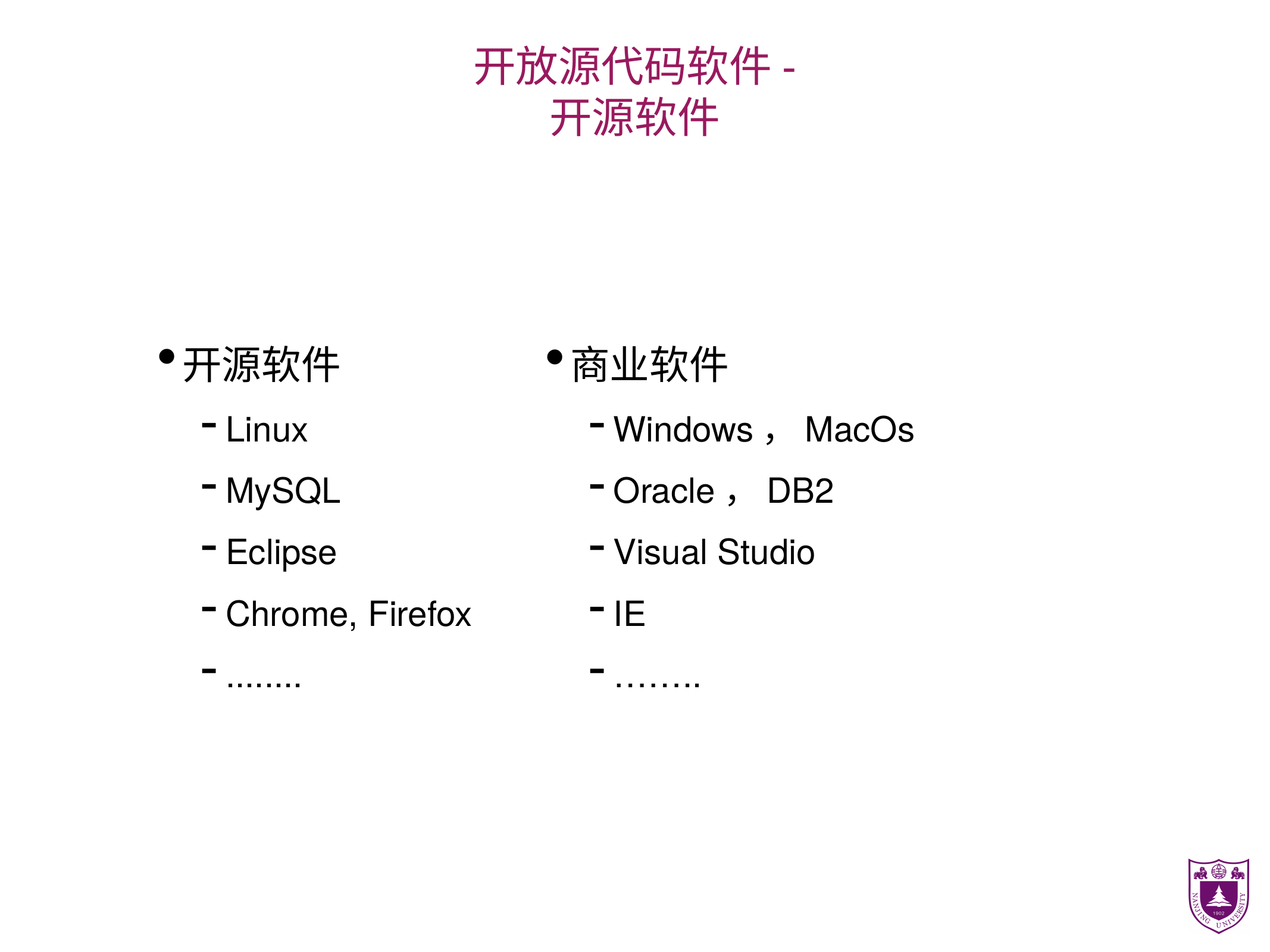

# 开放源代码软件-
开源软件
开源软件
Linux
MySQL
Eclipse
Chrome, Firefox
........
商业软件
Windows，MacOs
Oracle，DB2
Visual Studio
IE
……..